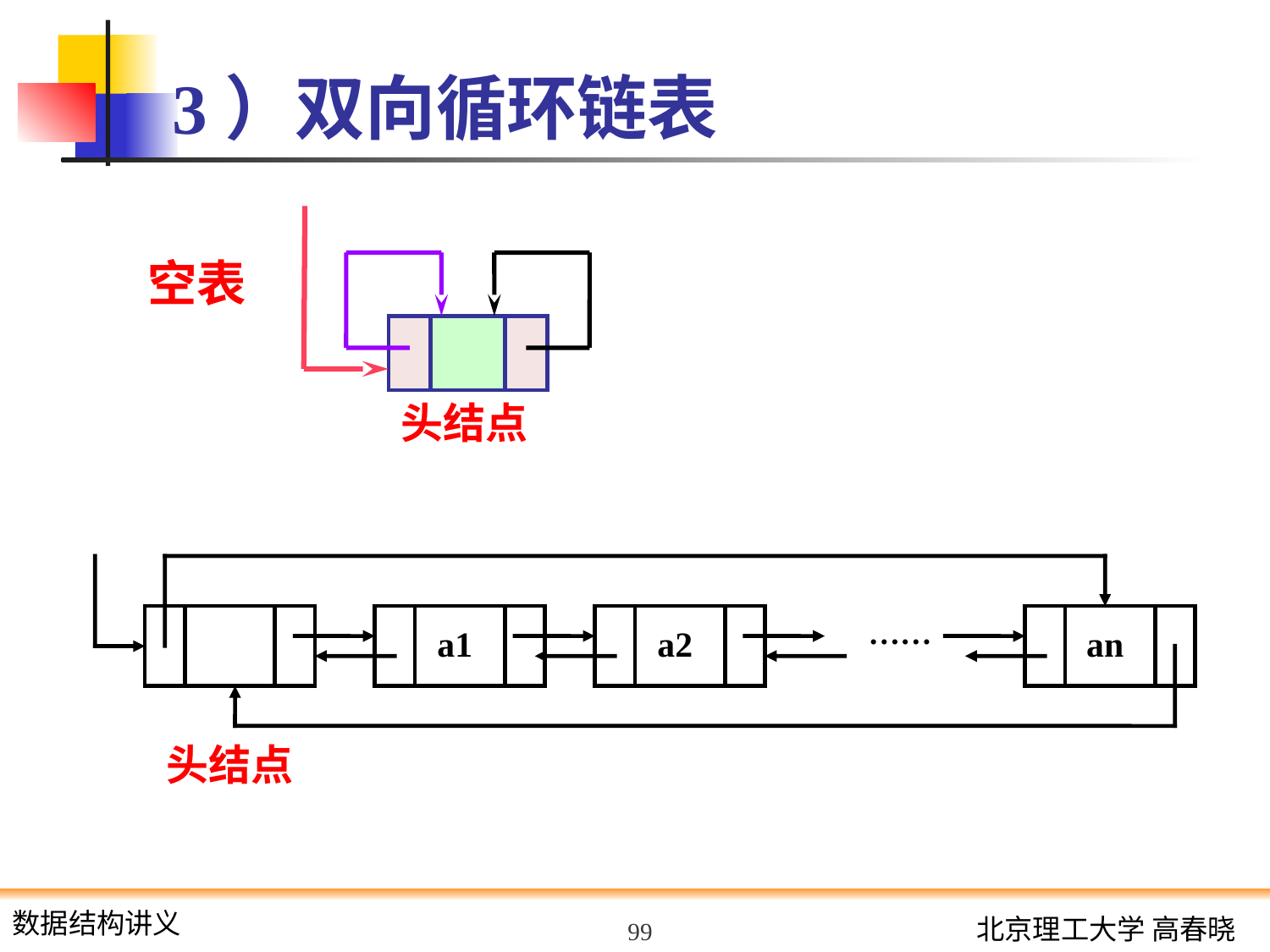

# 3）双向循环链表

空表
头结点

a1

a2
……

an

头结点
99